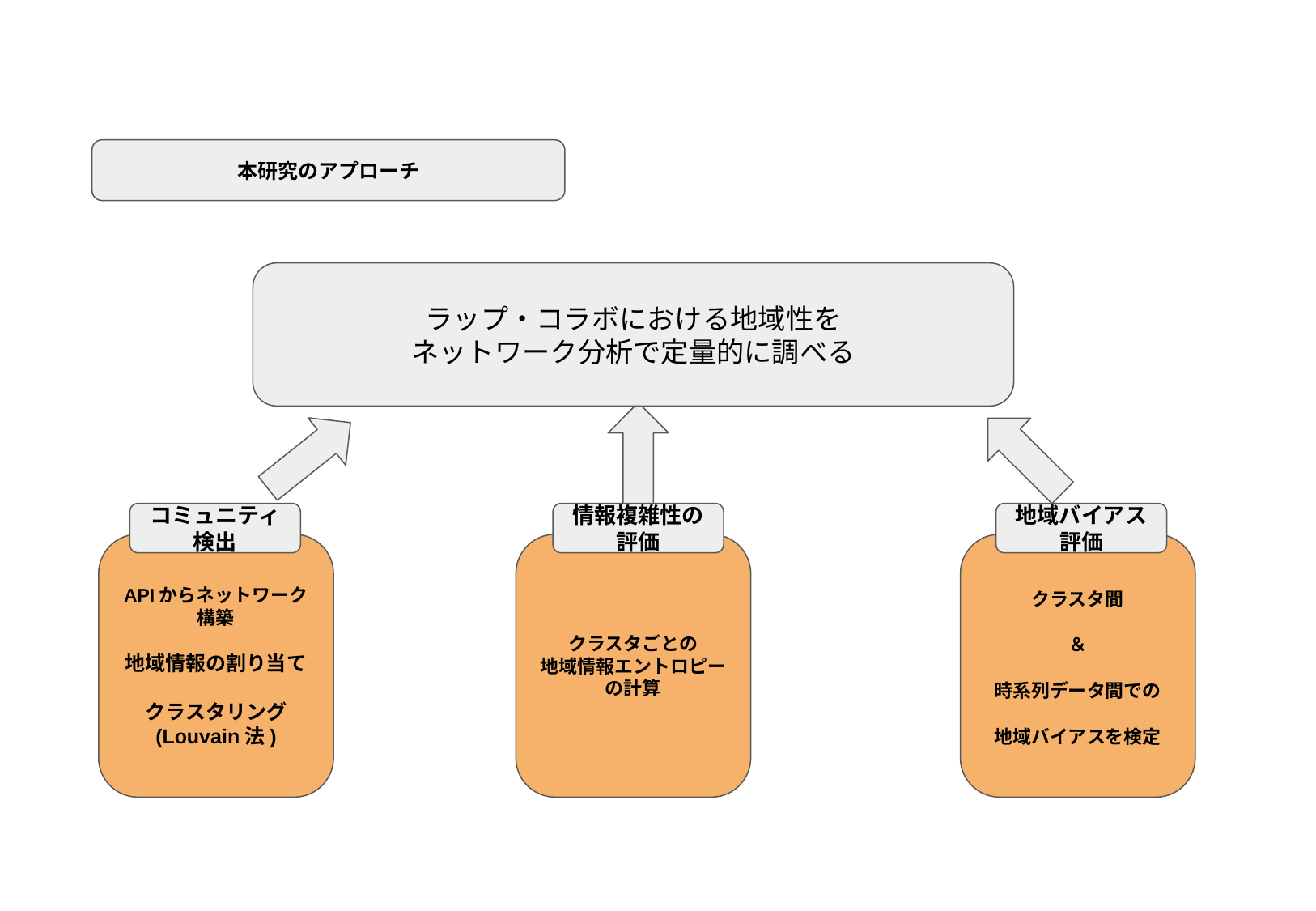

本研究のアプローチ
ラップ・コラボにおける地域性を
ネットワーク分析で定量的に調べる

コミュニティ検出
情報複雑性の評価
地域バイアス評価
APIからネットワーク構築

地域情報の割り当て

クラスタリング
(Louvain法)
クラスタごとの
地域情報エントロピーの計算
クラスタ間
＆
時系列データ間での
地域バイアスを検定